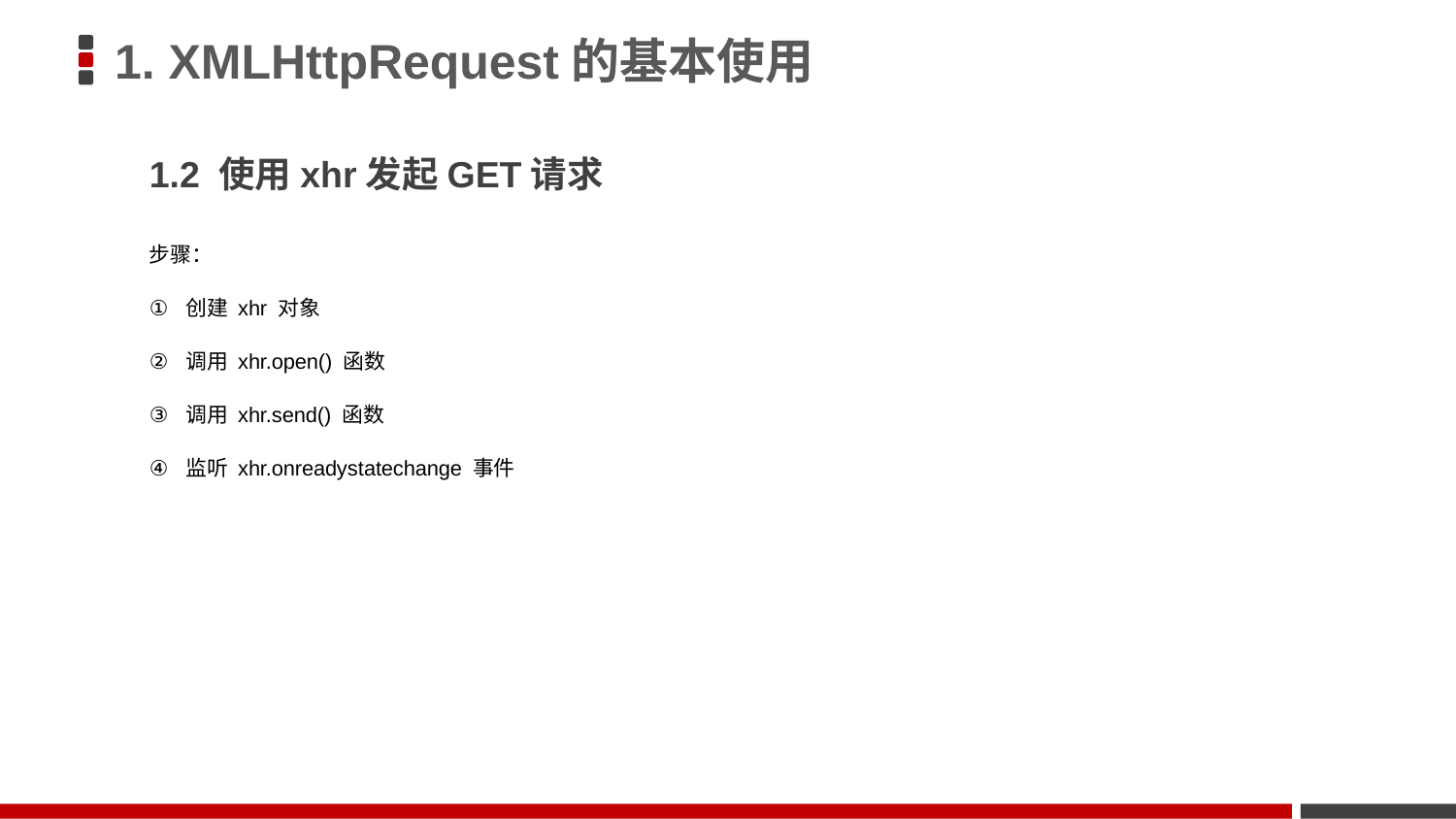

# 1. XMLHttpRequest的基本使用
1.2 使用xhr发起GET请求
步骤：
创建 xhr 对象
调用 xhr.open() 函数
调用 xhr.send() 函数
监听 xhr.onreadystatechange 事件